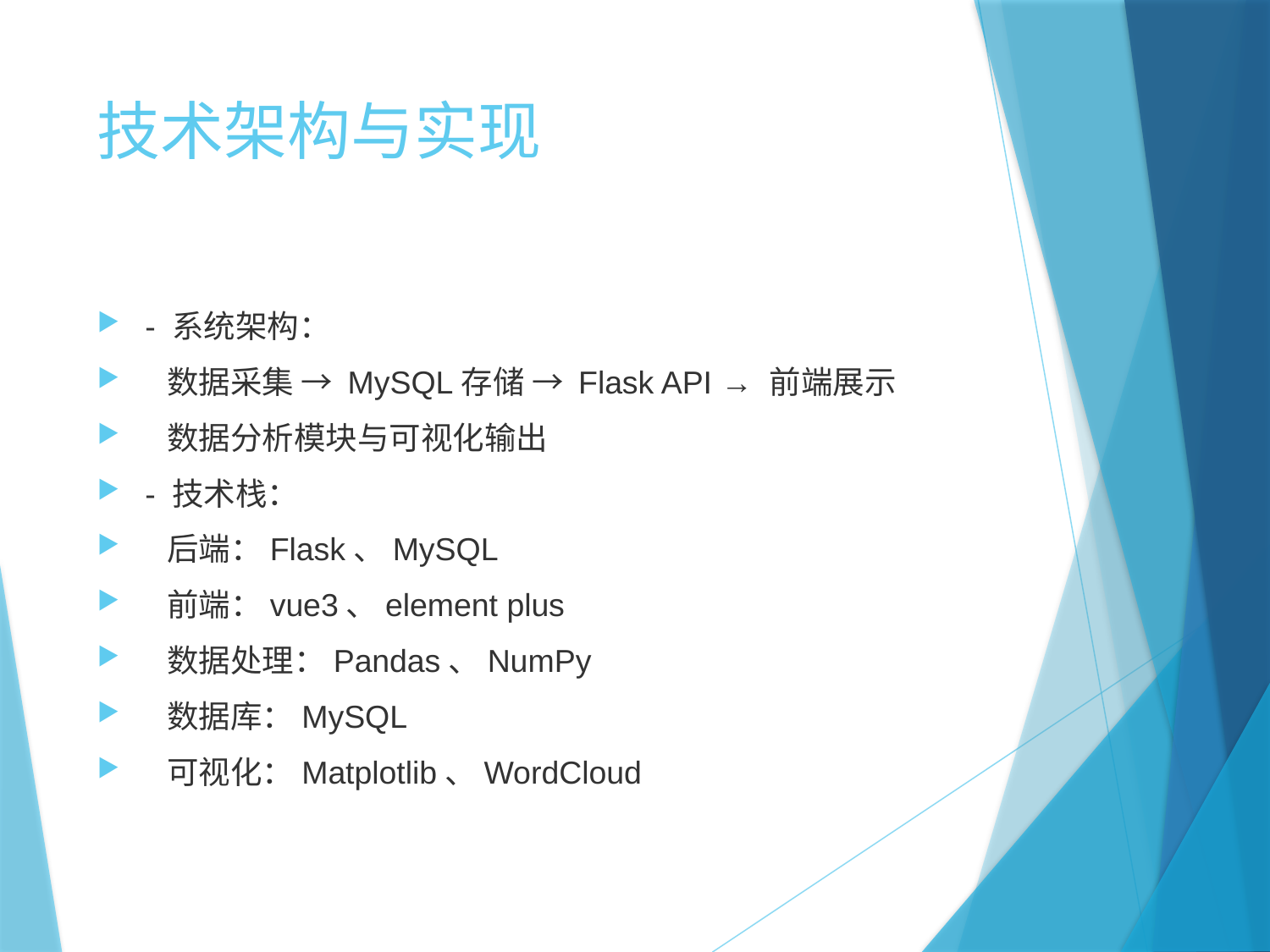

# 技术架构与实现
- 系统架构：
  数据采集 → MySQL存储 → Flask API → 前端展示
  数据分析模块与可视化输出
- 技术栈：
  后端：Flask、MySQL
  前端：vue3、element plus
  数据处理：Pandas、NumPy
  数据库：MySQL
  可视化：Matplotlib、WordCloud